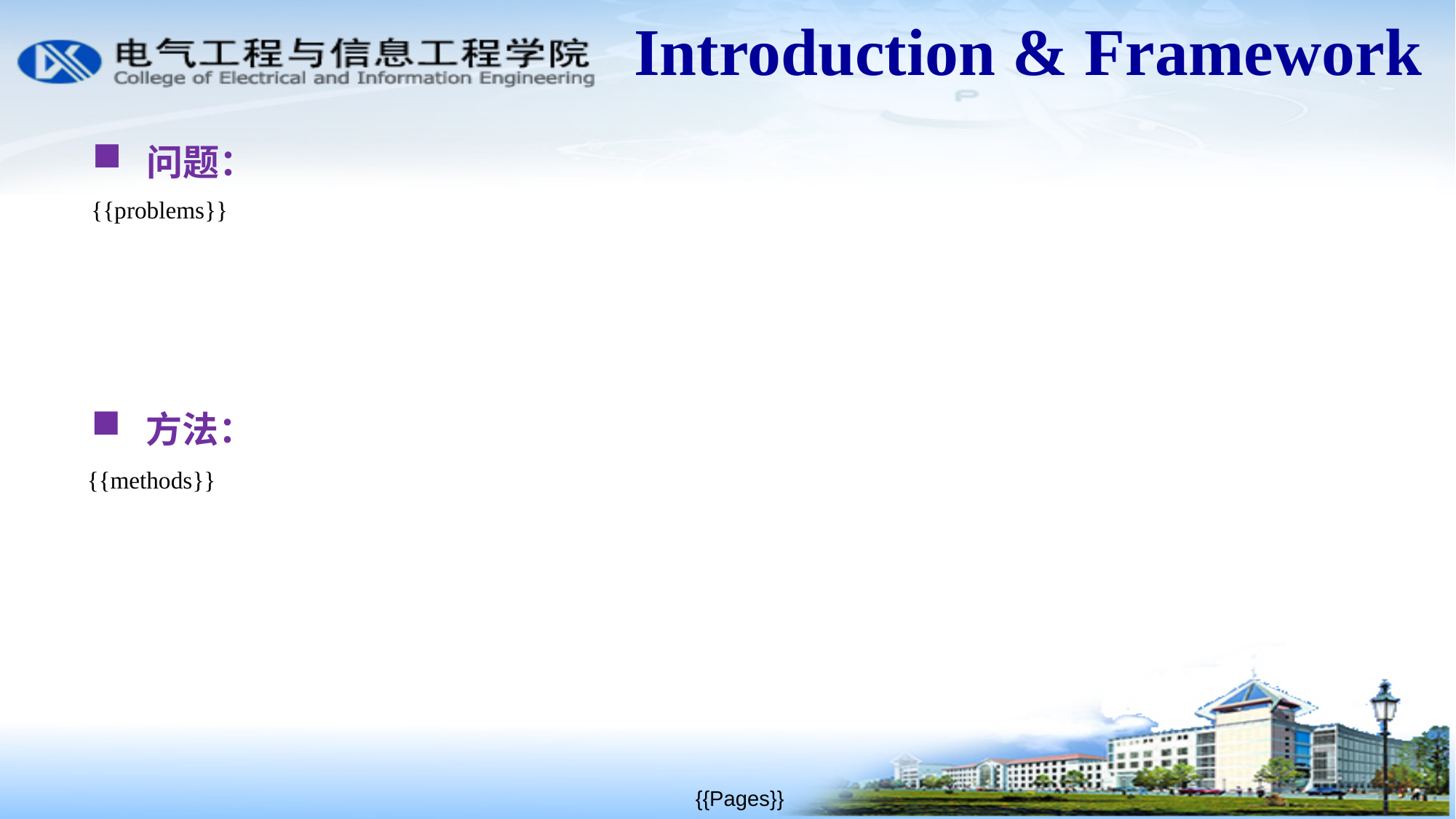

Introduction & Framework
问题：
{{problems}}
方法：
{{methods}}
{{Pages}}